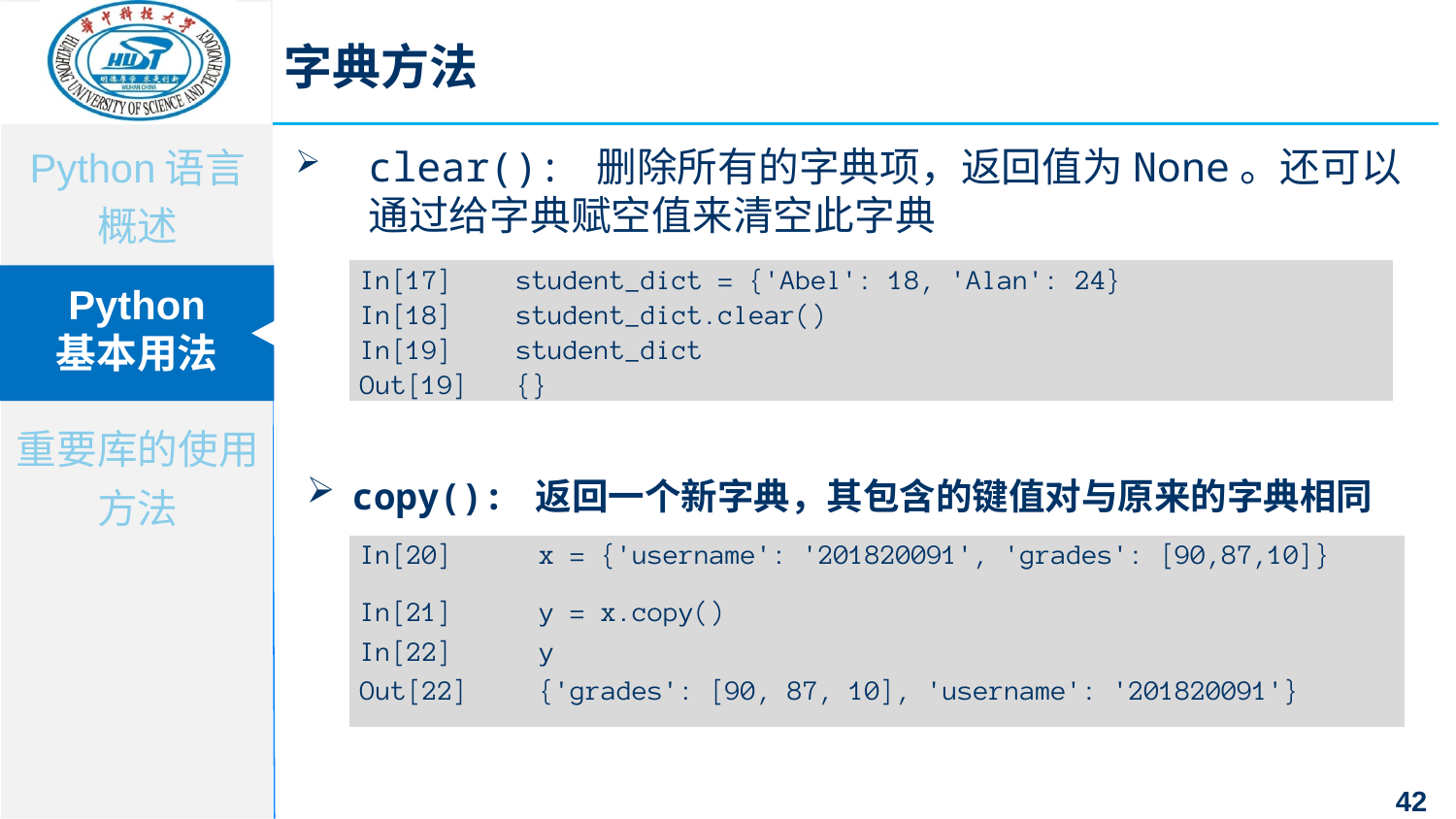

字典方法
clear(): 删除所有的字典项，返回值为None。还可以通过给字典赋空值来清空此字典
| In[17] | student\_dict = {'Abel': 18, 'Alan': 24} |
| --- | --- |
| In[18] | student\_dict.clear() |
| In[19] | student\_dict |
| Out[19] | {} |
copy(): 返回一个新字典，其包含的键值对与原来的字典相同
| In[20] | x = {'username': '201820091', 'grades': [90,87,10]} |
| --- | --- |
| In[21] | y = x.copy() |
| In[22] | y |
| Out[22] | {'grades': [90, 87, 10], 'username': '201820091'} |